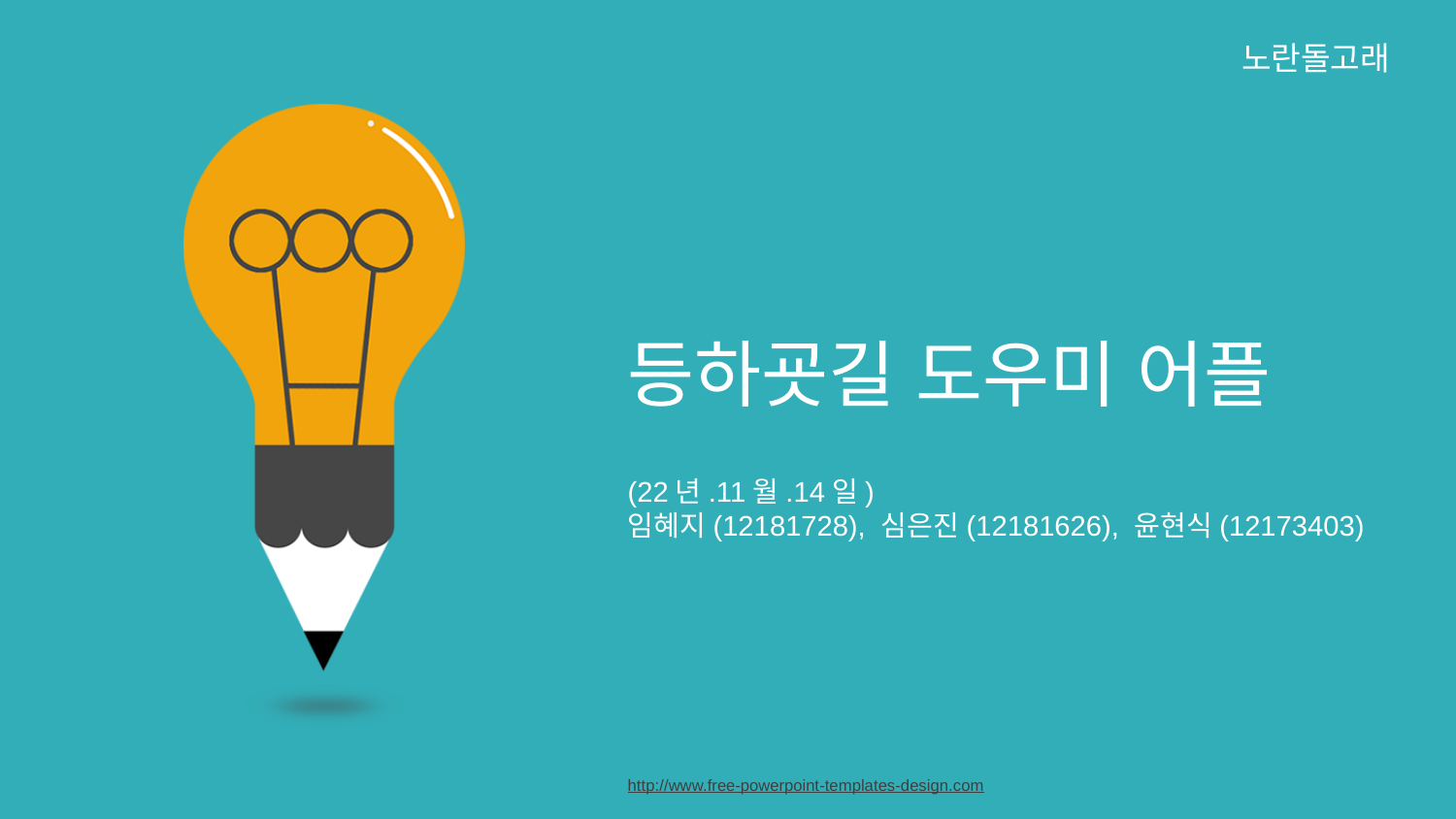

노란돌고래
등하굣길 도우미 어플
(22년.11월.14일)
임혜지(12181728), 심은진(12181626), 윤현식(12173403)
http://www.free-powerpoint-templates-design.com